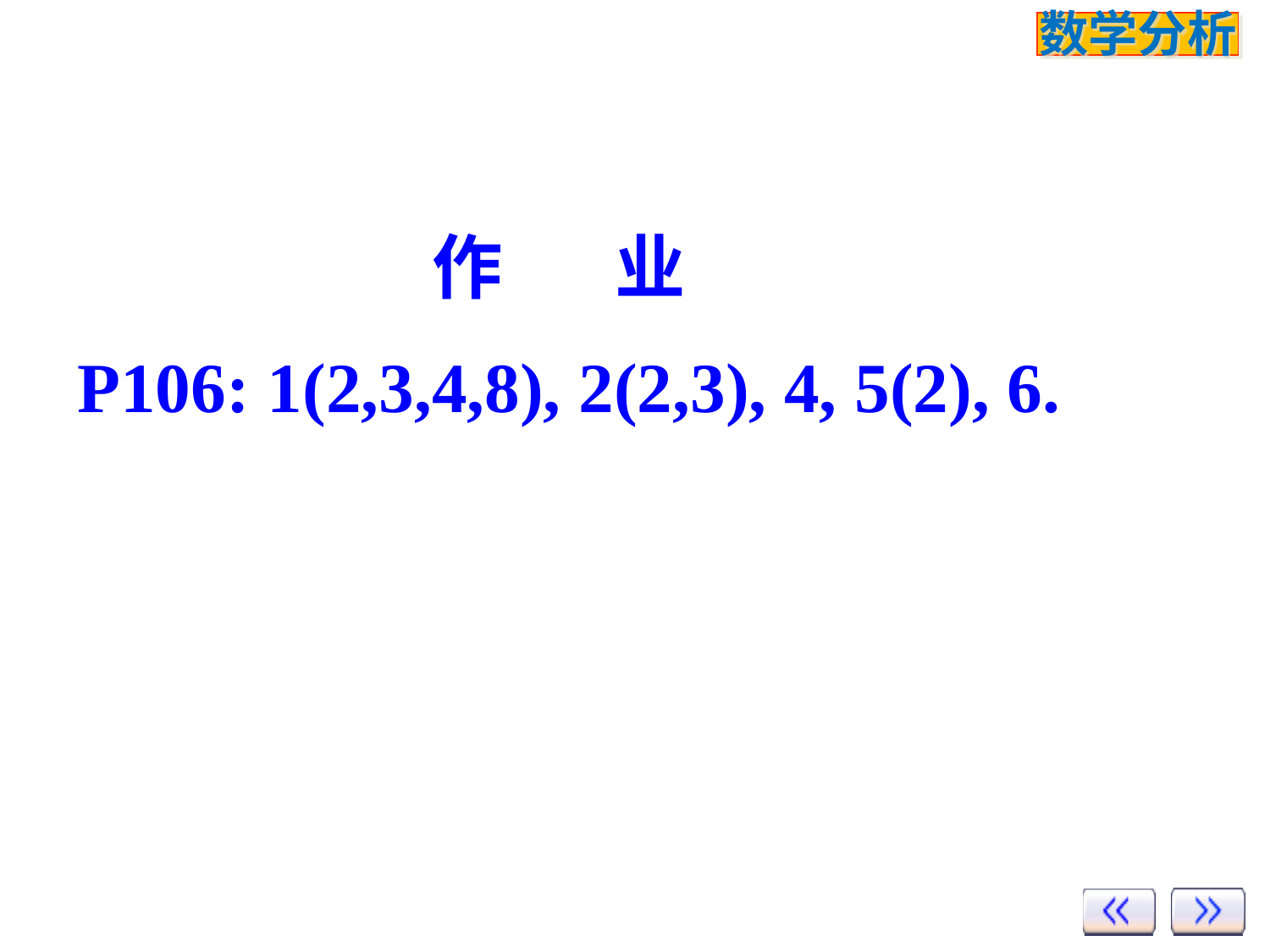

作       业
P106: 1(2,3,4,8), 2(2,3), 4, 5(2), 6.